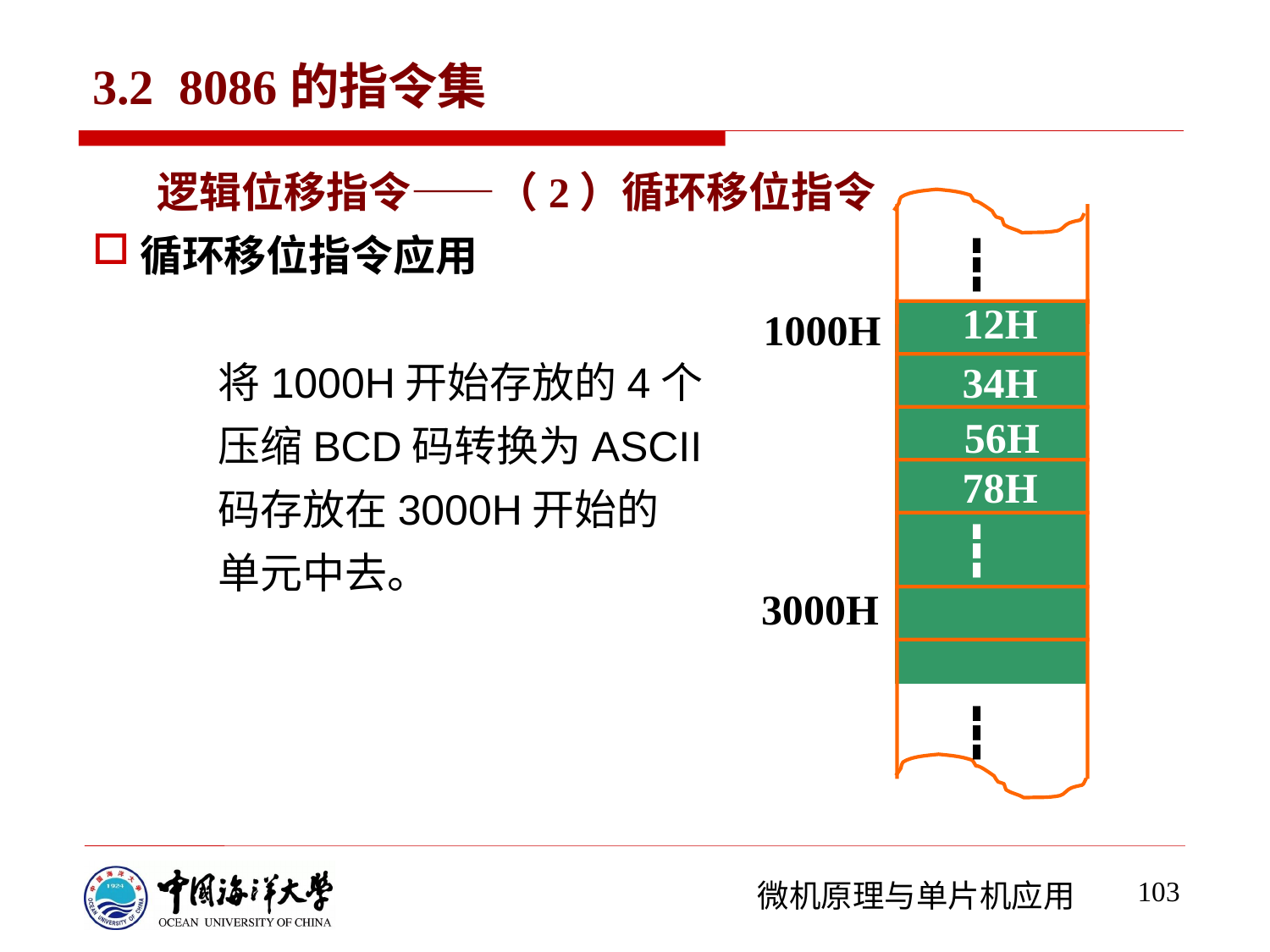

# 3.2  8086的指令集
逻辑位移指令——（2）循环移位指令
循环移位指令应用

将1000H开始存放的4个
压缩BCD码转换为ASCII
码存放在3000H开始的
单元中去。

┇
12H
1000H

34H

56H

78H

┇
3000H

┇

103